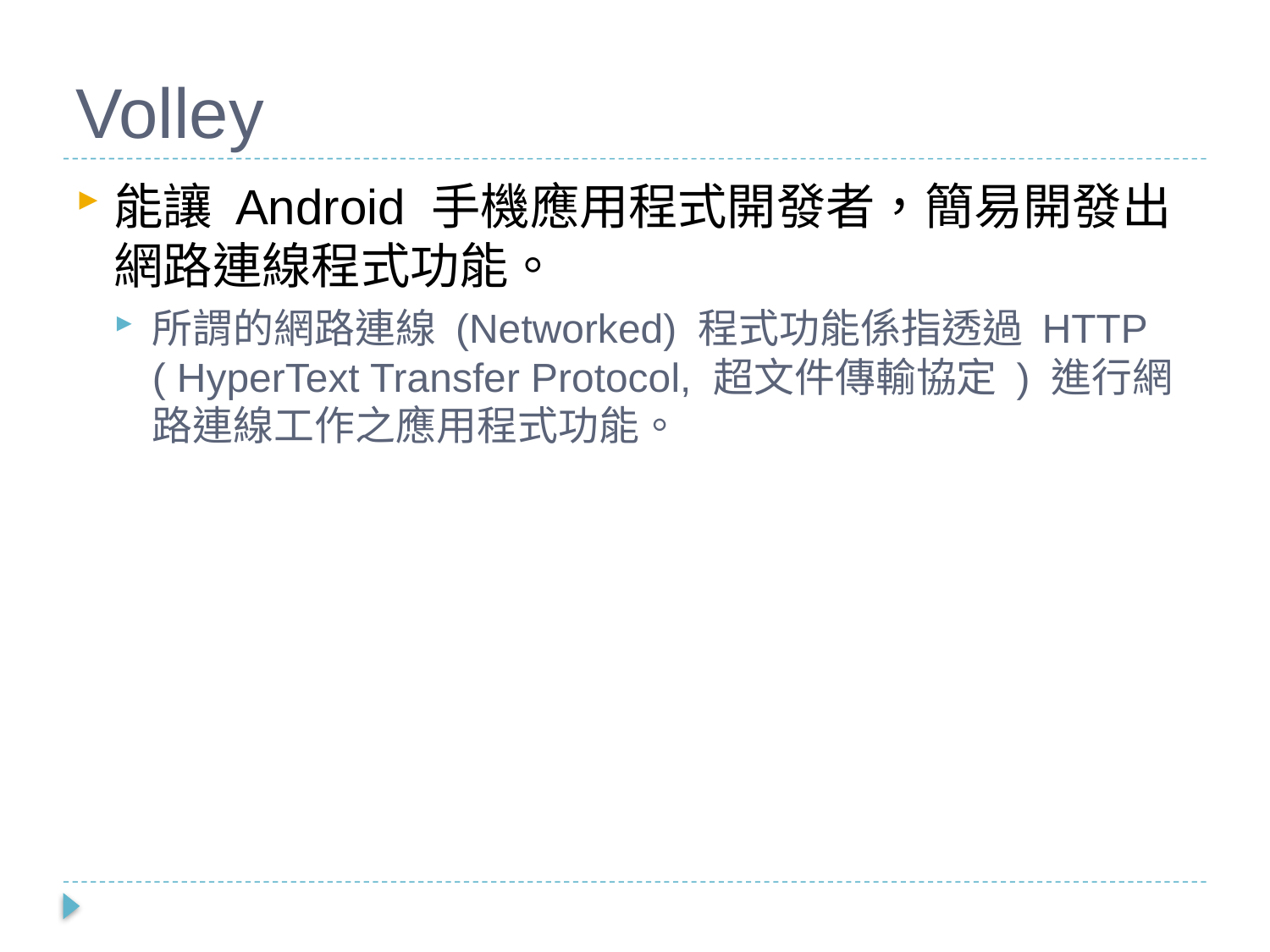

# Volley
能讓 Android 手機應用程式開發者，簡易開發出網路連線程式功能。
所謂的網路連線 (Networked) 程式功能係指透過 HTTP ( HyperText Transfer Protocol, 超文件傳輸協定 ) 進行網路連線工作之應用程式功能。